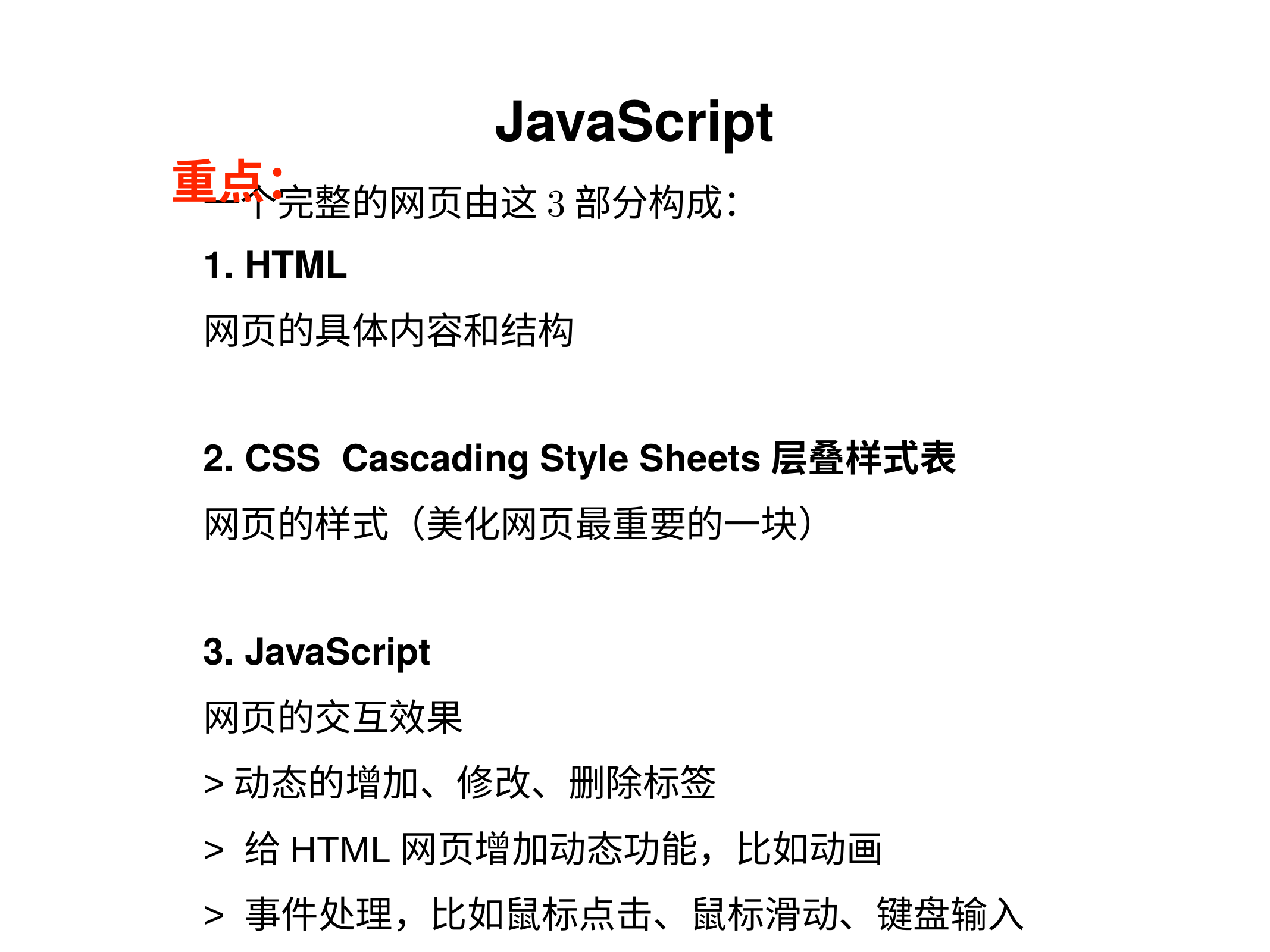

JavaScript
重点：
一个完整的网页由这3部分构成：
1. HTML
网页的具体内容和结构

2. CSS  Cascading Style Sheets层叠样式表
网页的样式（美化网页最重要的一块）

3. JavaScript
网页的交互效果
>动态的增加、修改、删除标签
> 给HTML网页增加动态功能，比如动画
> 事件处理，比如鼠标点击、鼠标滑动、键盘输入